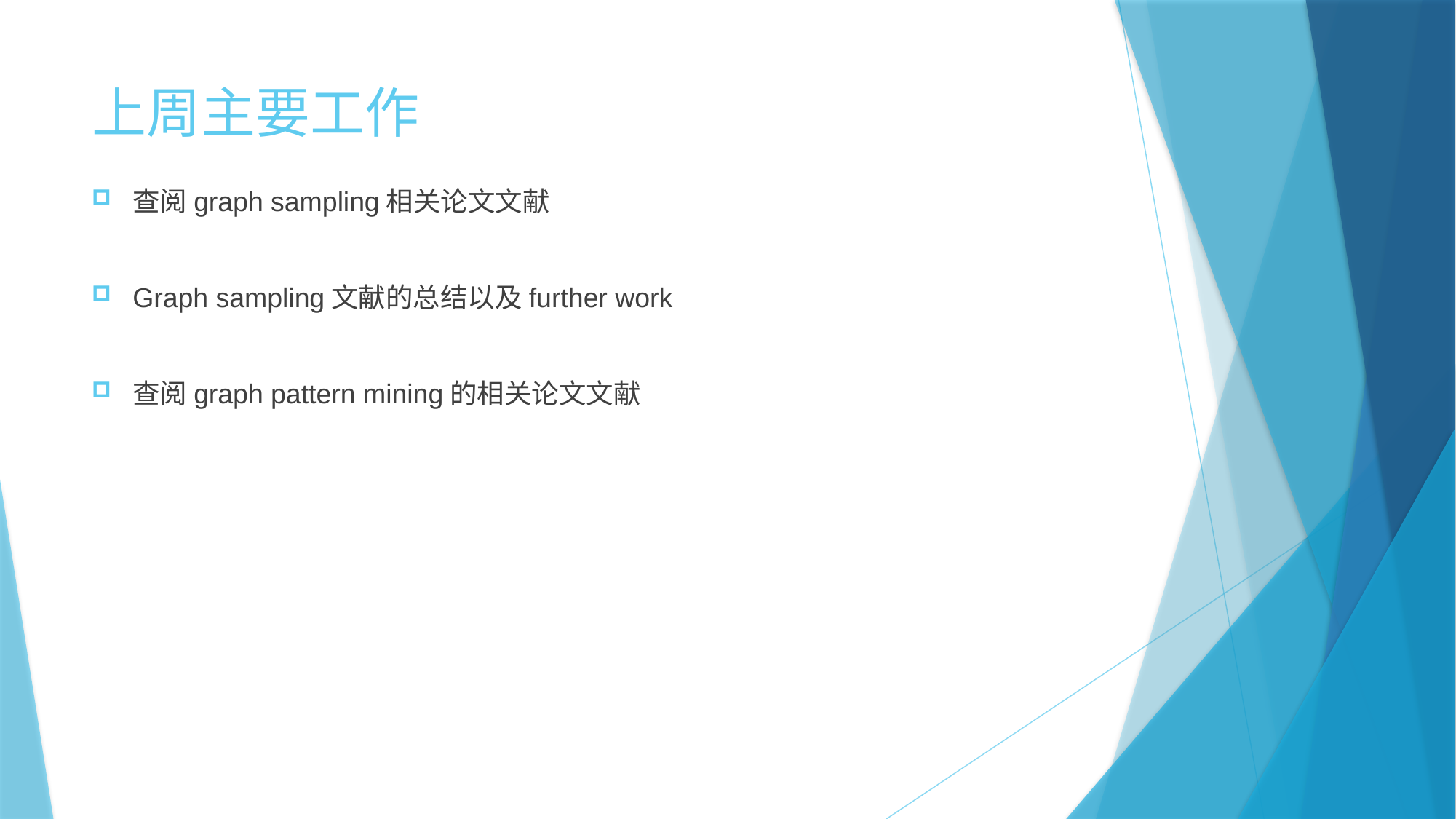

# 上周主要工作
查阅graph sampling相关论文文献

Graph sampling文献的总结以及further work

查阅graph pattern mining的相关论文文献